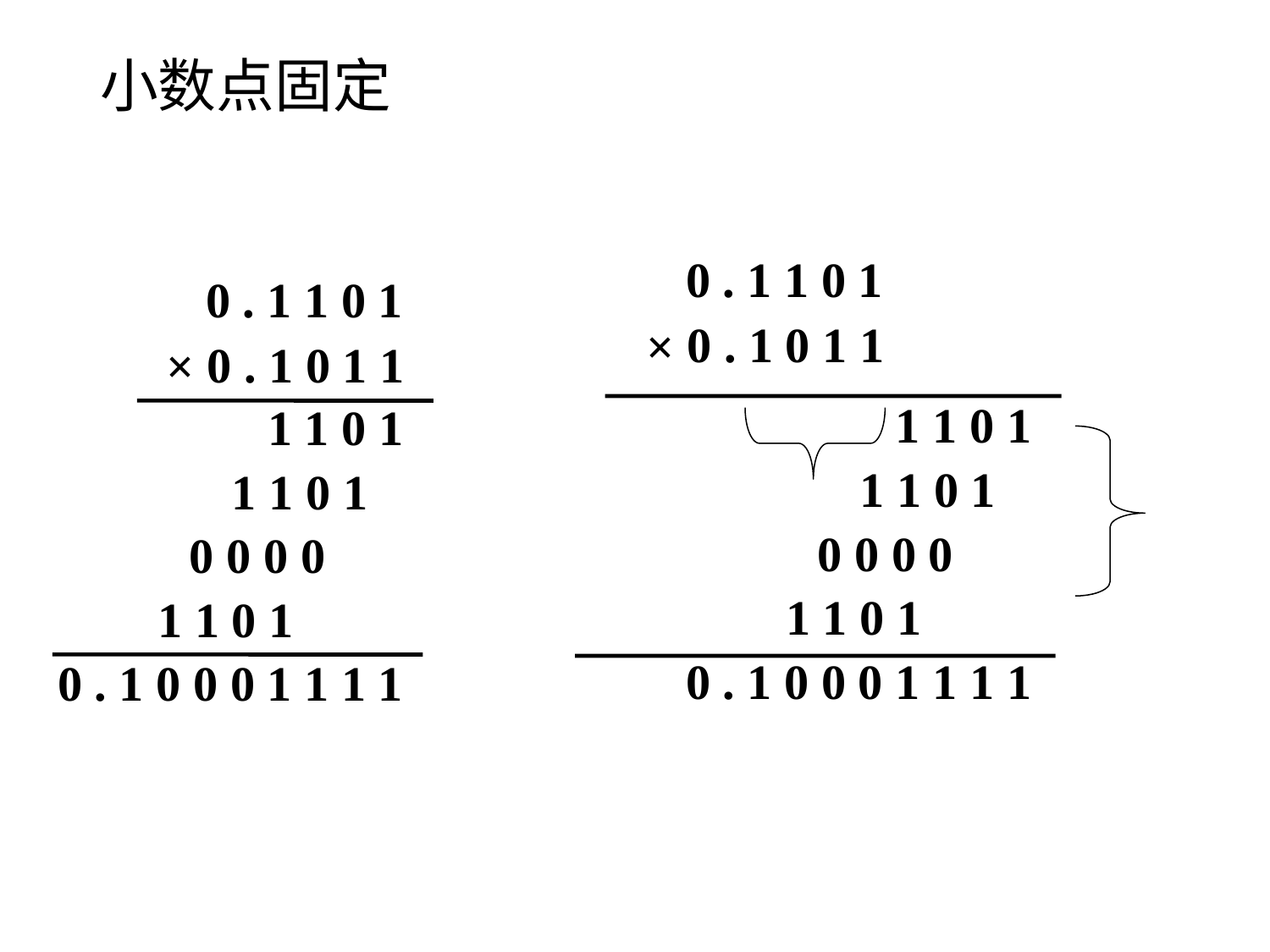

# 小数点固定
0 . 1 1 0 1
0 . 1 1 0 1
0 . 1 0 1 1
×
0 . 1 0 1 1
×

1 1 0 1
1 1 0 1

1 1 0 1
1 1 0 1
0 0 0 0
0 0 0 0
1 1 0 1
1 1 0 1
0 . 1 0 0 0 1 1 1 1
0 . 1 0 0 0 1 1 1 1